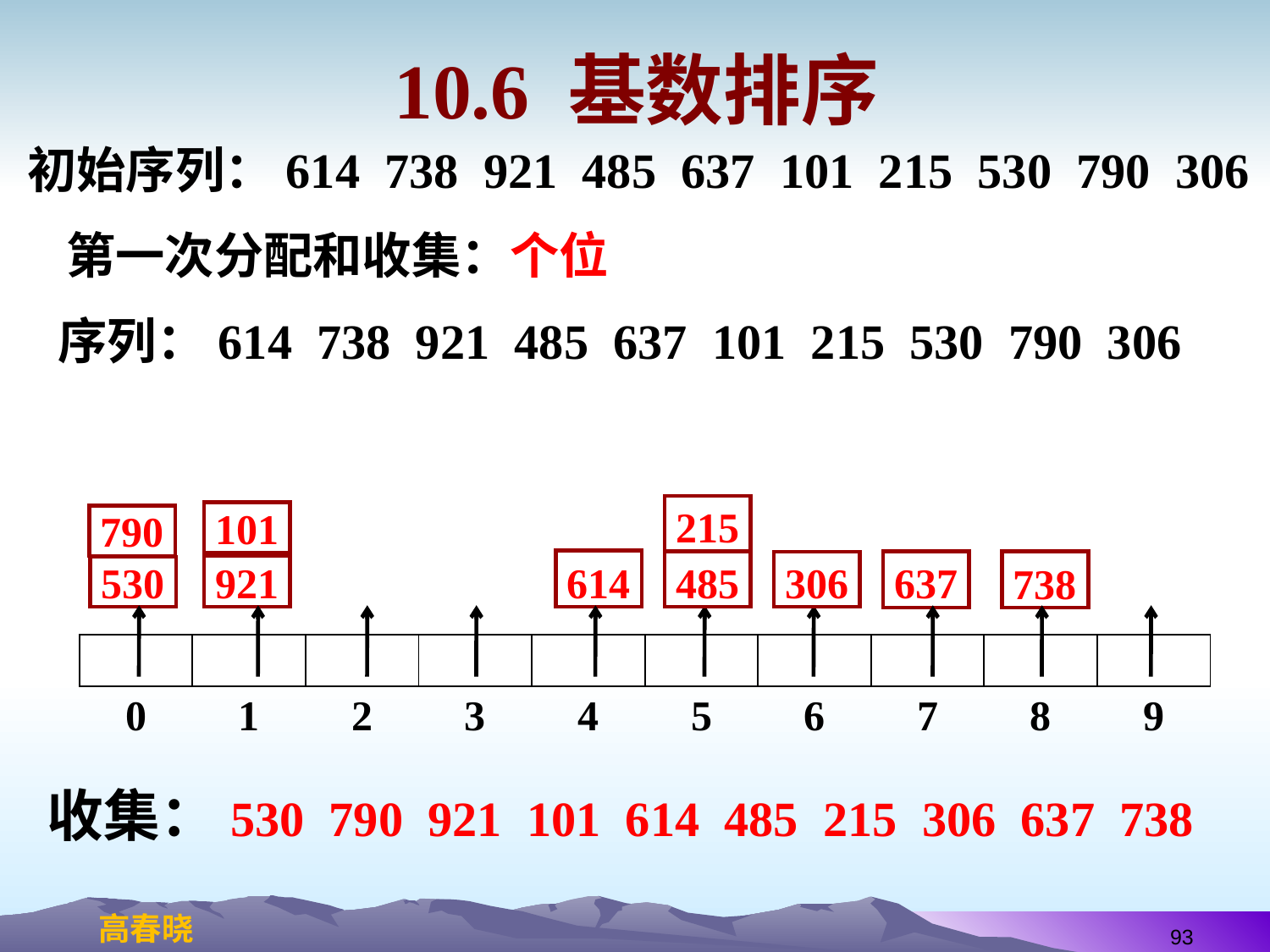

# 10.6 基数排序
初始序列：614  738  921  485  637  101  215  530  790  306
第一次分配和收集：个位
序列：614  738  921  485  637  101  215  530  790  306
215
101
790
614
485
306
637
738
921
530
|  |  |  |  |  |  |  |  |  |  |
| --- | --- | --- | --- | --- | --- | --- | --- | --- | --- |
| 0 | 1 | 2 | 3 | 4 | 5 | 6 | 7 | 8 | 9 |
收集：530  790  921  101  614  485  215  306  637  738
93